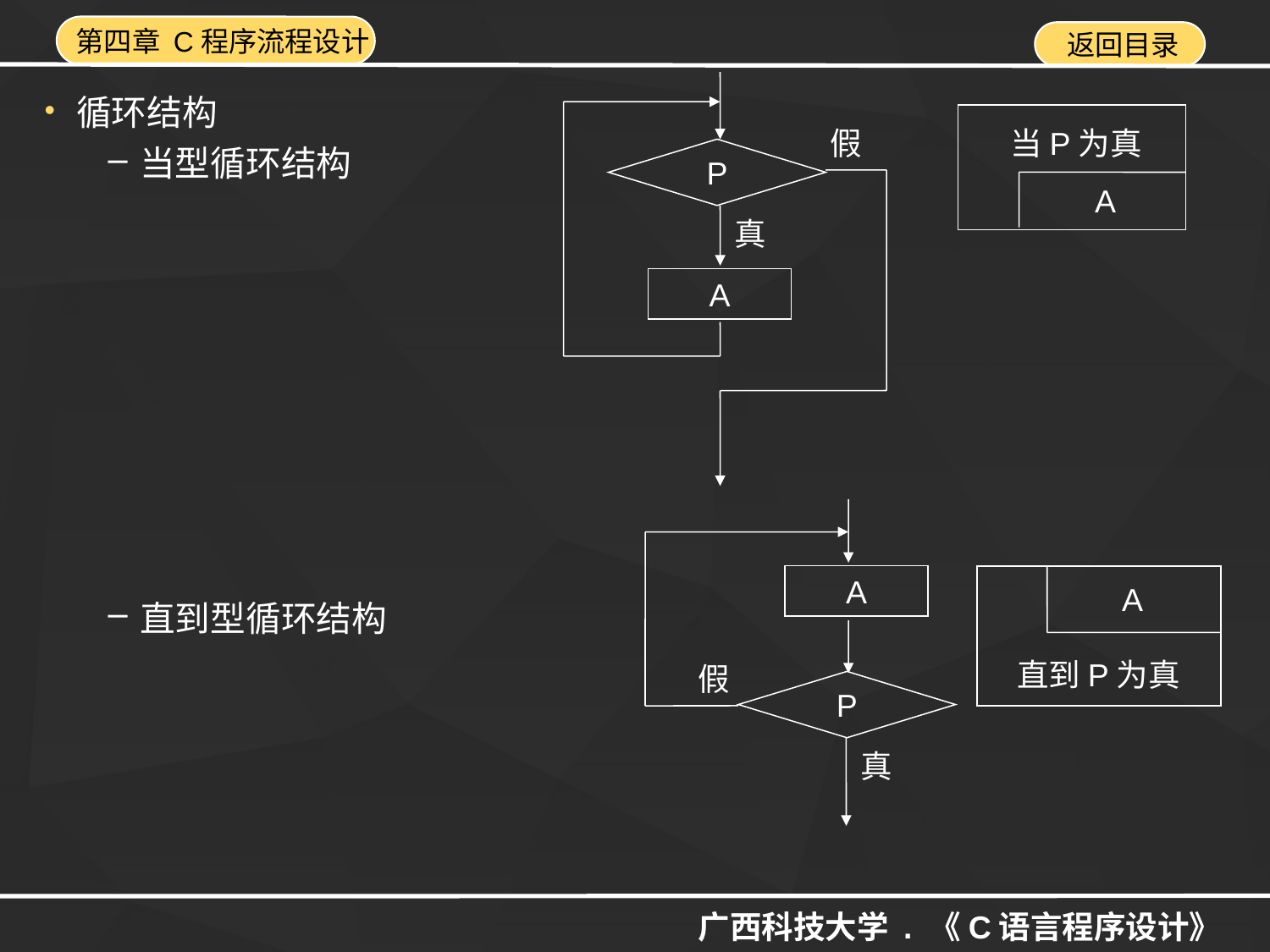

当P为真

A
假
P

真
A

循环结构
当型循环结构

直到型循环结构

注：A,B,A1….An可以是一个简单语句，也可以是一个基本结构

A

A

直到P为真
假
P

真